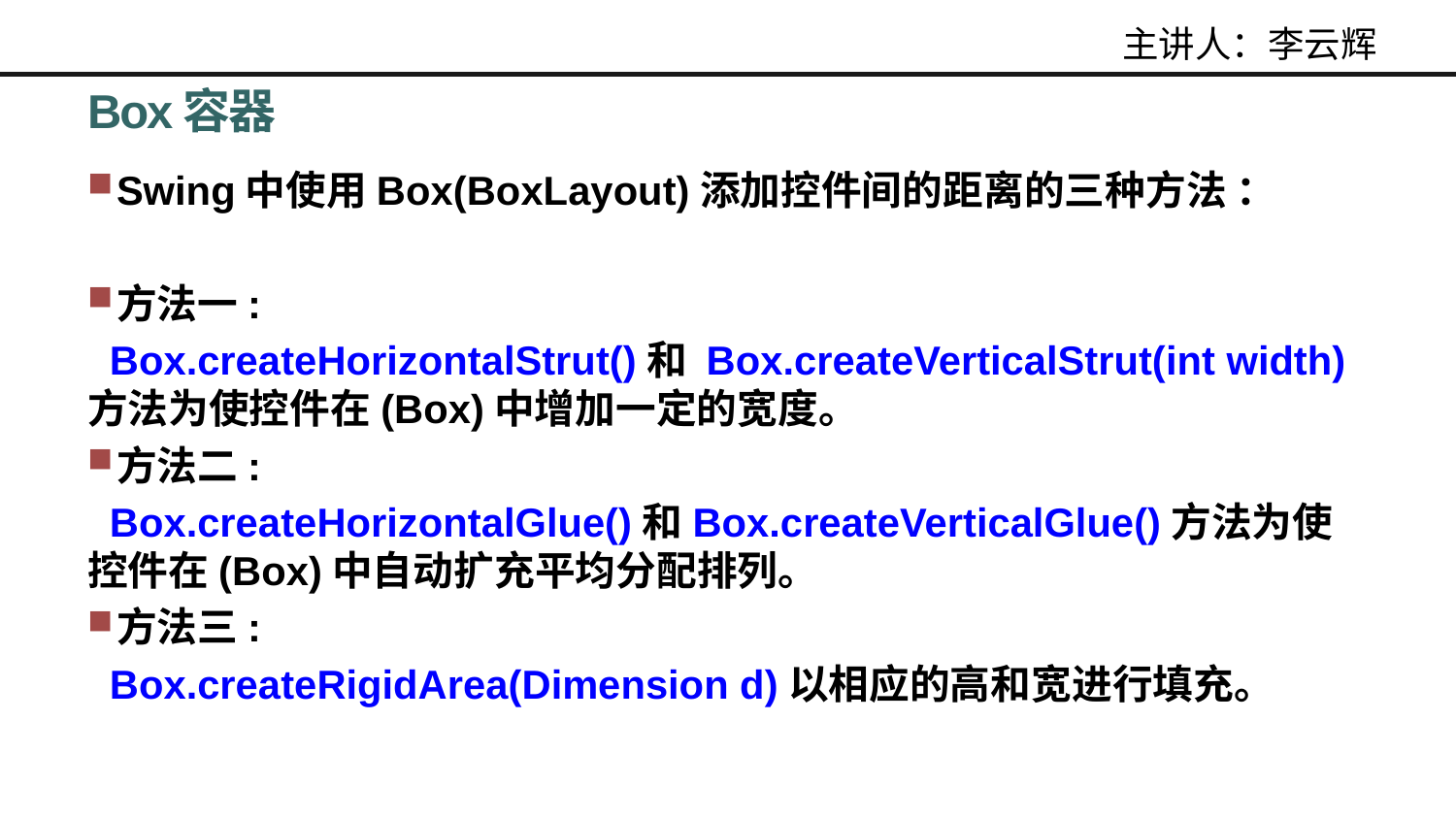

# Box容器
Swing中使用Box(BoxLayout)添加控件间的距离的三种方法 ：

方法一:
  Box.createHorizontalStrut()和 Box.createVerticalStrut(int width)方法为使控件在(Box)中增加一定的宽度。
方法二:
  Box.createHorizontalGlue()和Box.createVerticalGlue()方法为使控件在(Box)中自动扩充平均分配排列。
方法三:
  Box.createRigidArea(Dimension d)以相应的高和宽进行填充。